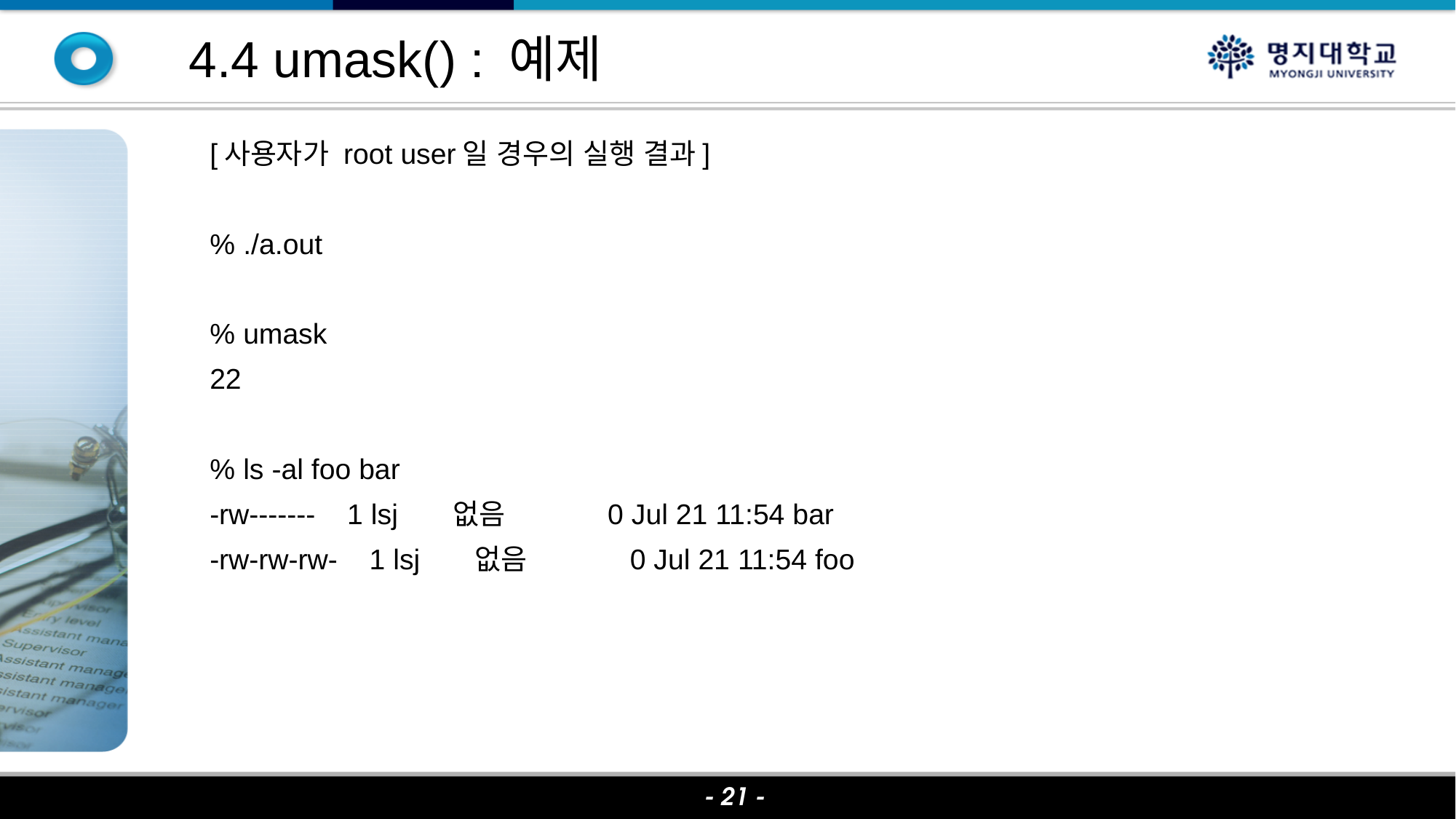

4.4 umask() : 예제
[사용자가 root user일 경우의 실행 결과]

% ./a.out

% umask
22

% ls -al foo bar
-rw-------    1 lsj      없음            0 Jul 21 11:54 bar
-rw-rw-rw-    1 lsj      없음            0 Jul 21 11:54 foo

- 21 -